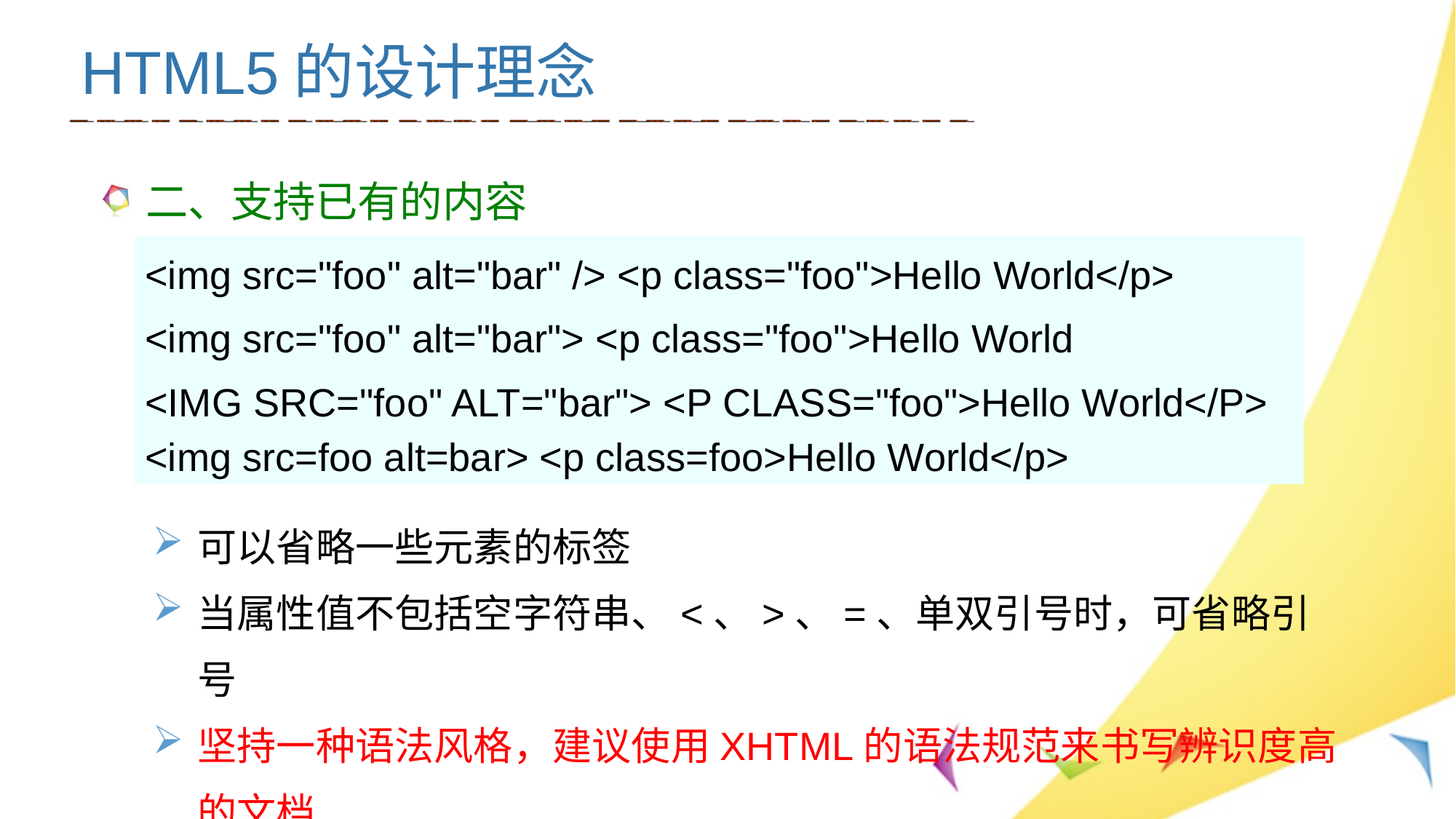

HTML5的设计理念
二、支持已有的内容

可以省略一些元素的标签
当属性值不包括空字符串、<、>、=、单双引号时，可省略引号
坚持一种语法风格，建议使用XHTML的语法规范来书写辨识度高的文档
<img src="foo" alt="bar" /> <p class="foo">Hello World</p>
<img src="foo" alt="bar"> <p class="foo">Hello World
<IMG SRC="foo" ALT="bar"> <P CLASS="foo">Hello World</P> <img src=foo alt=bar> <p class=foo>Hello World</p>